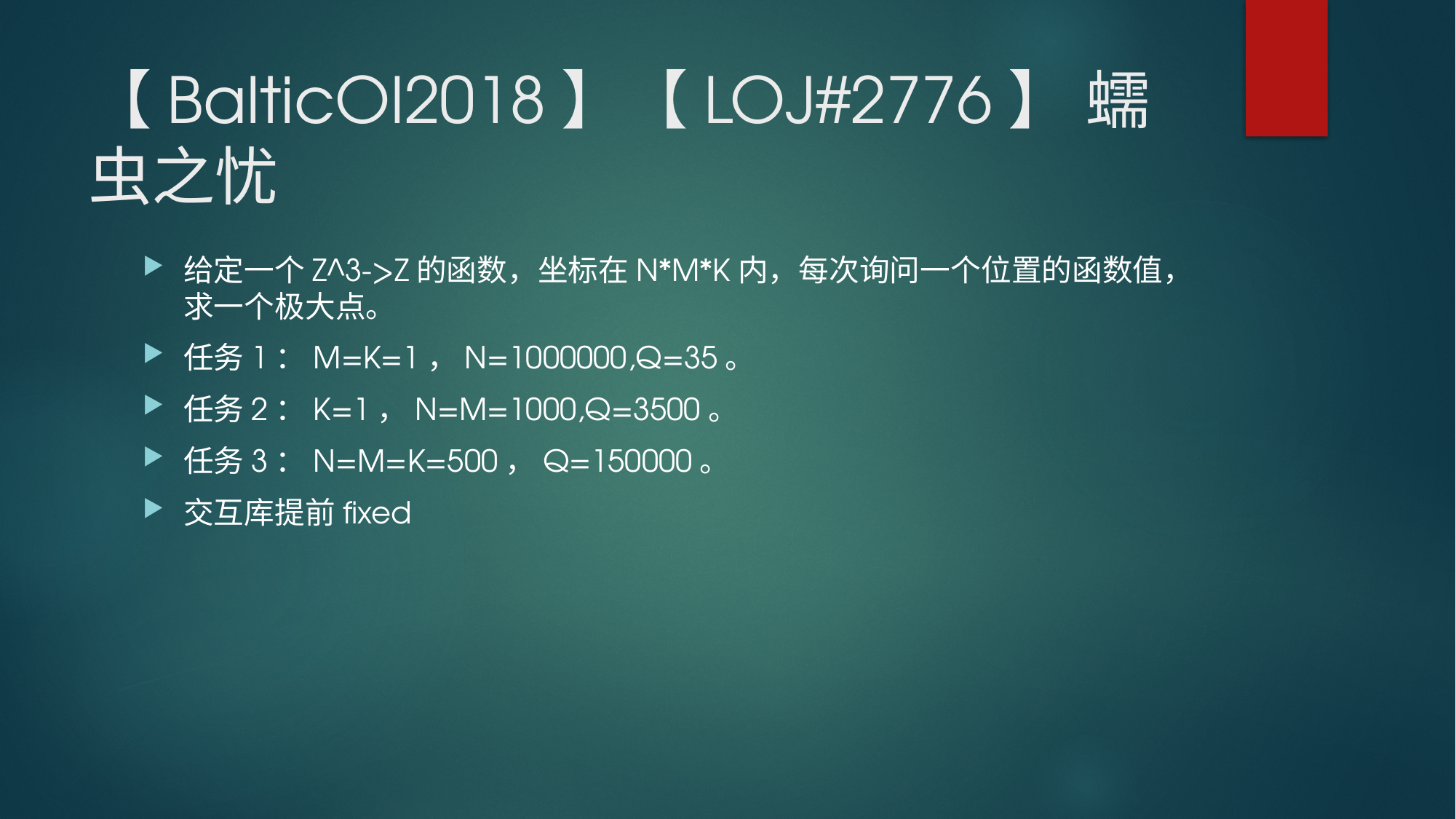

# 【BalticOI2018】【LOJ#2776】 蠕虫之忧
给定一个Z^3->Z的函数，坐标在N*M*K内，每次询问一个位置的函数值，求一个极大点。
任务1：M=K=1，N=1000000,Q=35。
任务2：K=1，N=M=1000,Q=3500。
任务3：N=M=K=500，Q=150000。
交互库提前fixed